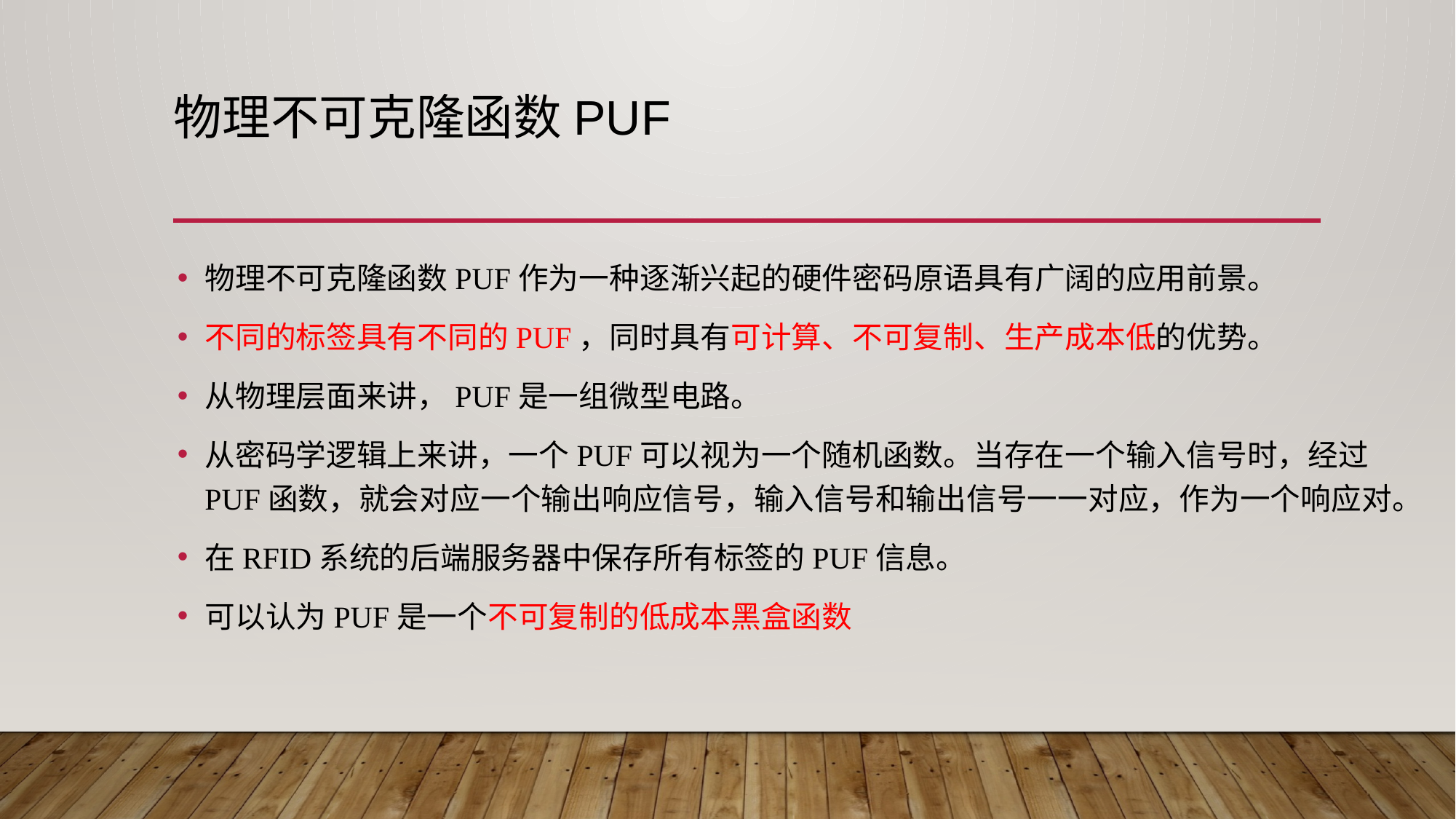

# 物理不可克隆函数PUF
物理不可克隆函数PUF作为一种逐渐兴起的硬件密码原语具有广阔的应用前景。
不同的标签具有不同的PUF，同时具有可计算、不可复制、生产成本低的优势。
从物理层面来讲，PUF是一组微型电路。
从密码学逻辑上来讲，一个PUF可以视为一个随机函数。当存在一个输入信号时，经过PUF函数，就会对应一个输出响应信号，输入信号和输出信号一一对应，作为一个响应对。
在RFID系统的后端服务器中保存所有标签的PUF信息。
可以认为PUF是一个不可复制的低成本黑盒函数